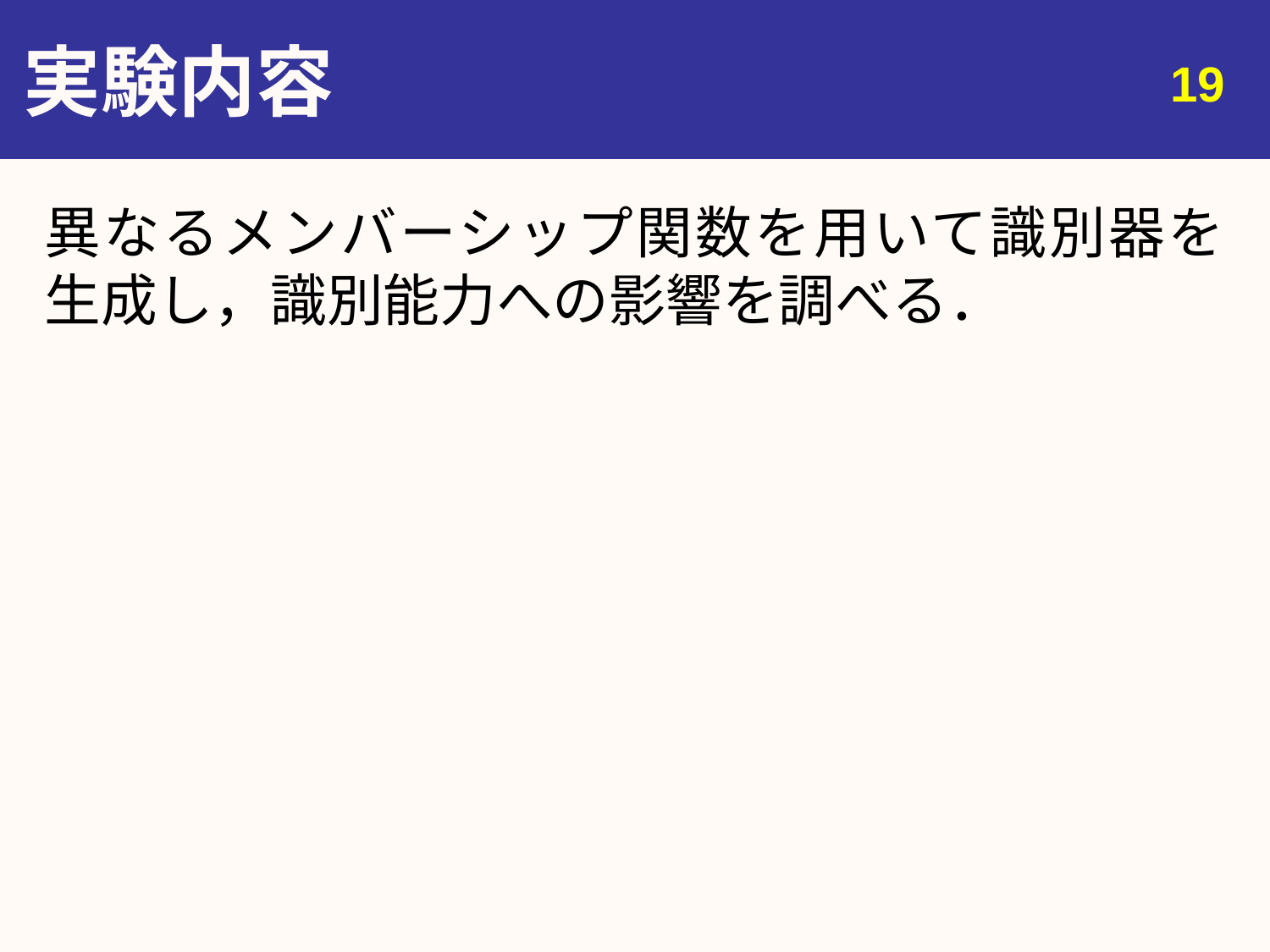

# 実験内容
19
異なるメンバーシップ関数を用いて識別器を生成し，識別能力への影響を調べる．